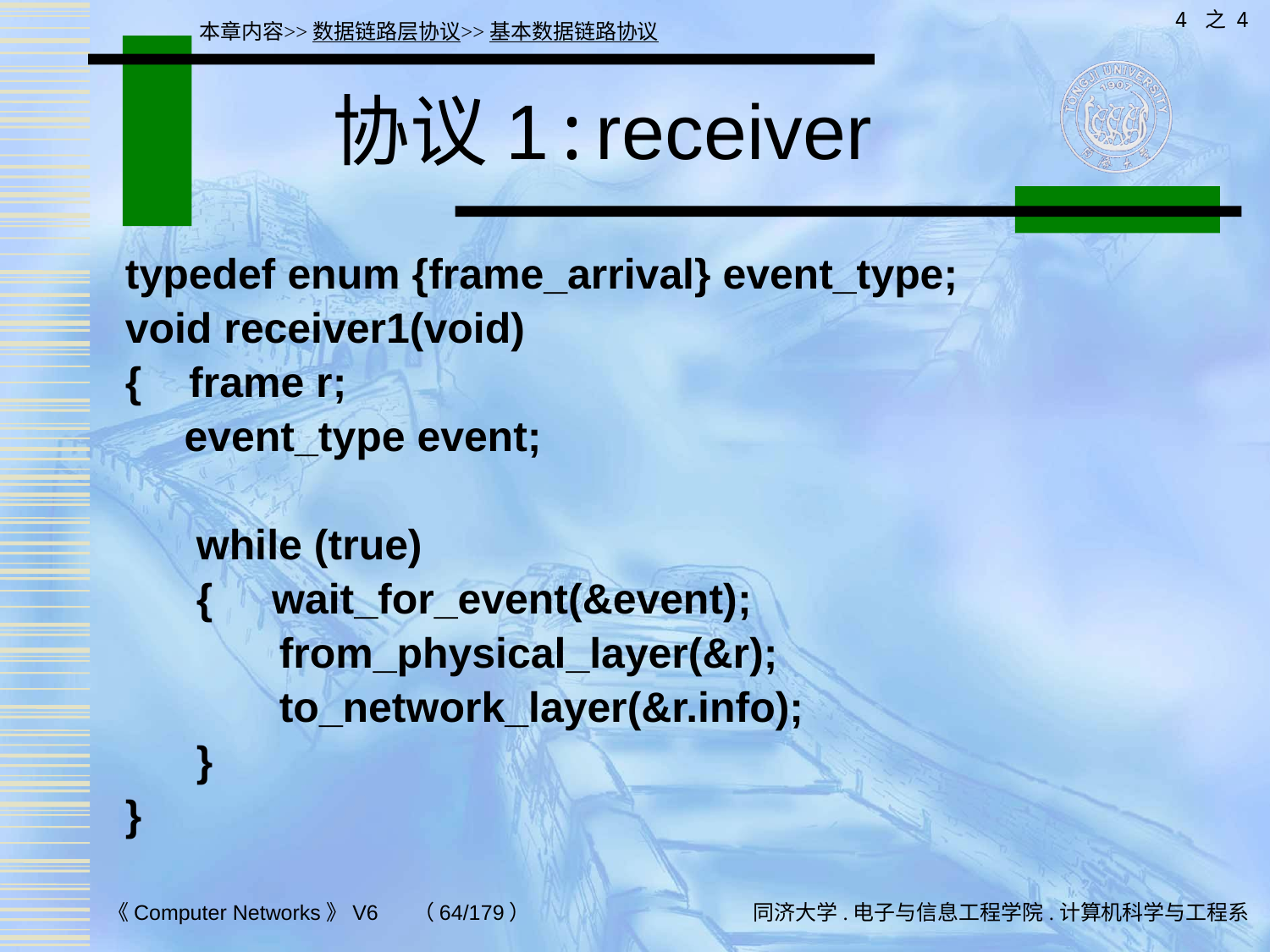

4 之 4
本章内容>>数据链路层协议>>基本数据链路协议
# 协议1:receiver
typedef enum {frame_arrival} event_type;
void receiver1(void)
{    frame r;
     event_type event;

      while (true)
      {     wait_for_event(&event);
             from_physical_layer(&r);
             to_network_layer(&r.info);
      }
}